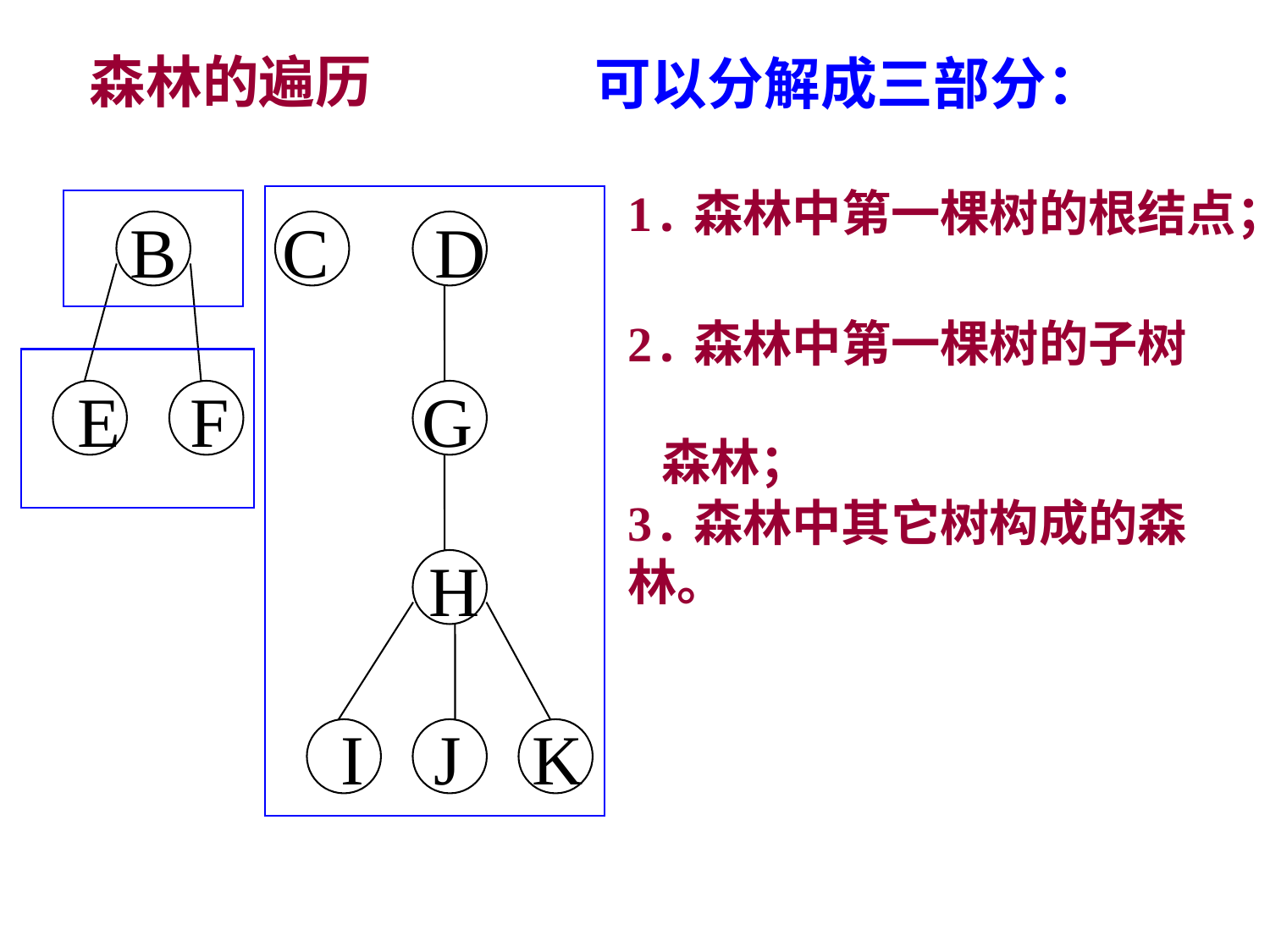

B      C      D

E    F           G

                    H

               I    J    K

森林的遍历
可以分解成三部分：
1.森林中第一棵树的根结点；

2.森林中第一棵树的子树
  森林；

3.森林中其它树构成的森林。